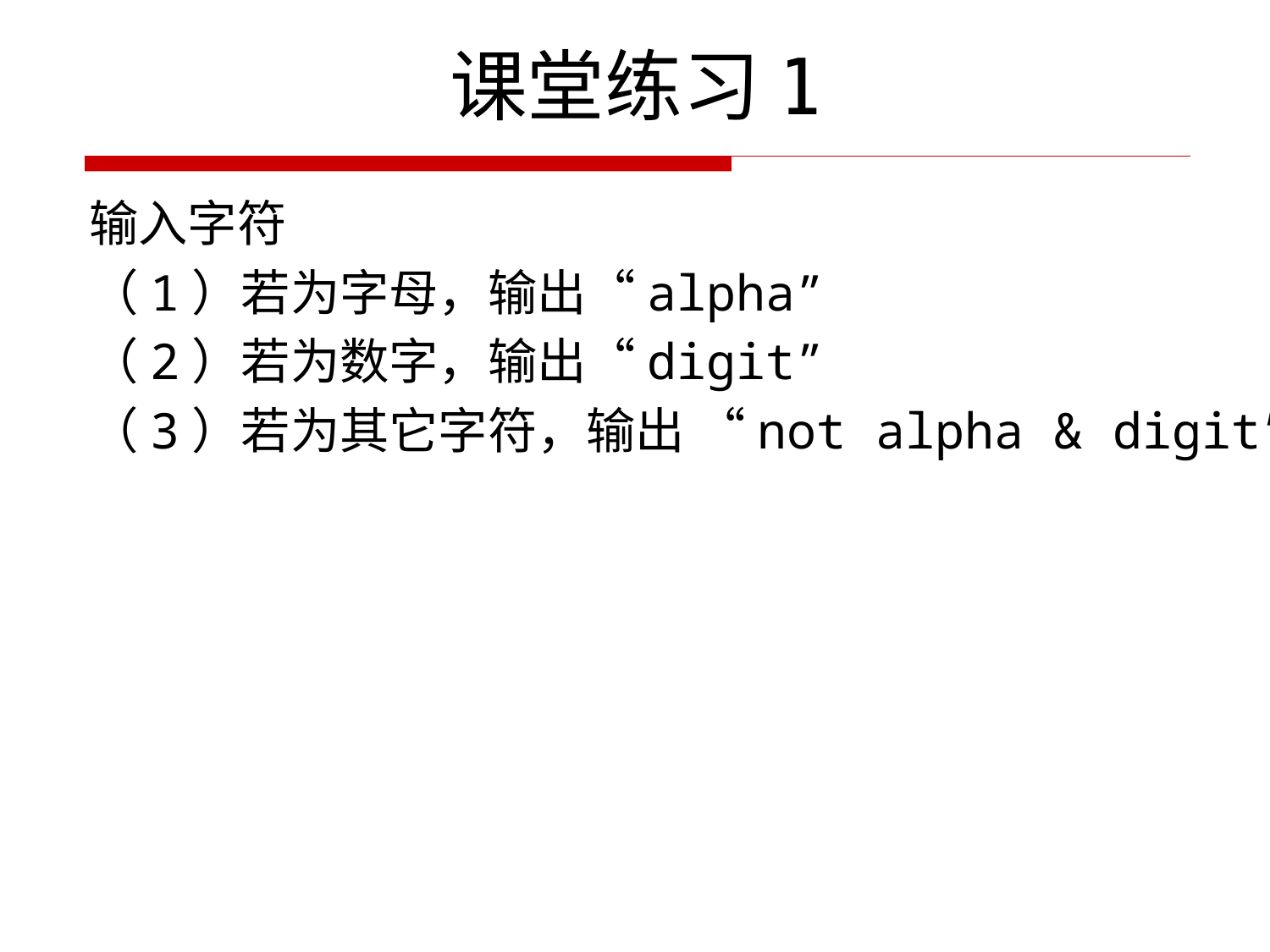

# 课堂练习1
练习
输入字符
（1）若为字母，输出“alpha”
（2）若为数字，输出“digit”
（3）若为其它字符，输出 “not alpha & digit”